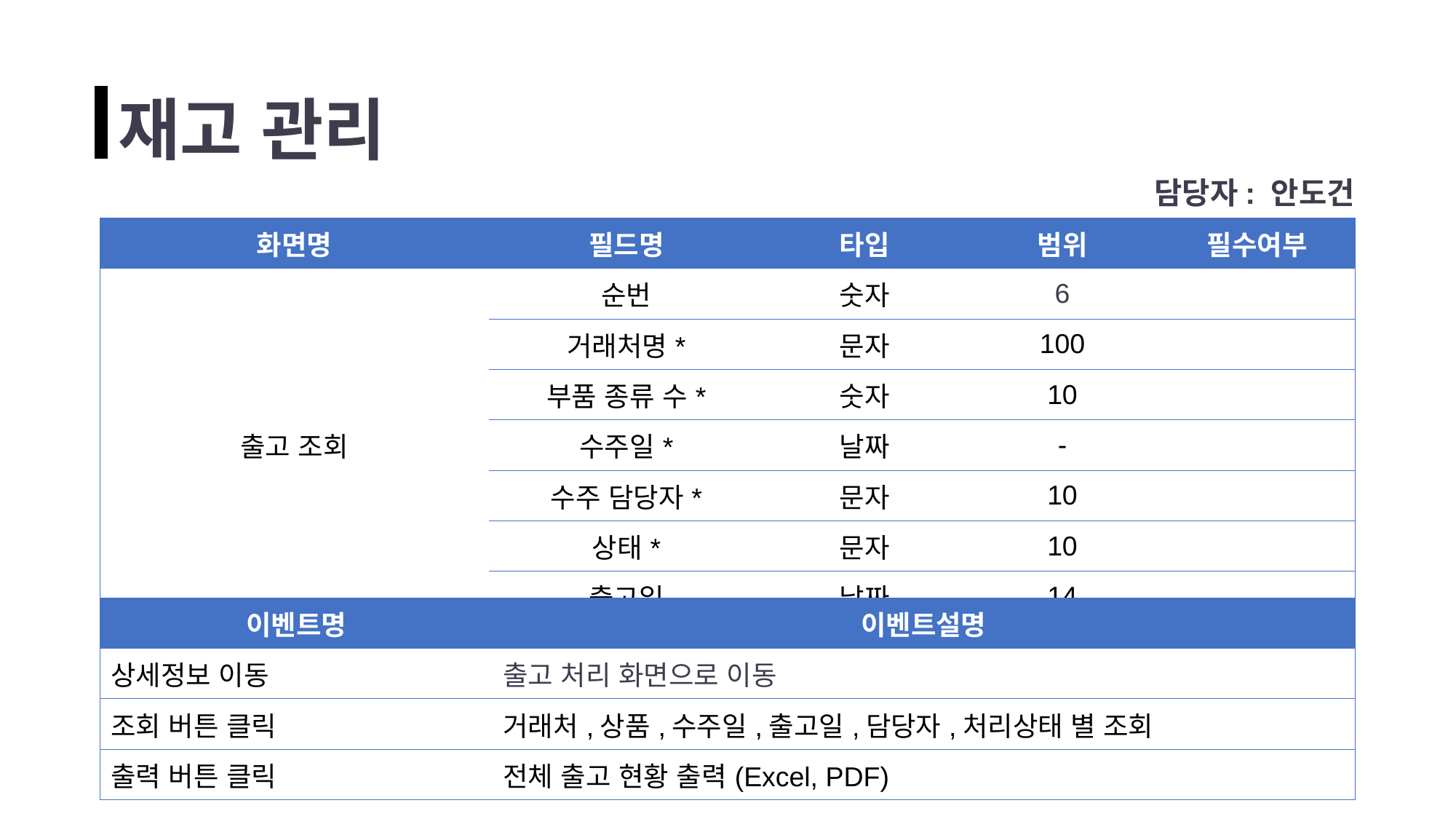

재고 관리

담당자: 안도건
| 화면명 | 필드명 | 타입 | 범위 | 필수여부 |
| --- | --- | --- | --- | --- |
| 출고 조회 | 순번 | 숫자 | 6 |  |
|  | 거래처명\* | 문자 | 100 |  |
|  | 부품 종류 수\* | 숫자 | 10 |  |
|  | 수주일\* | 날짜 | - |  |
|  | 수주 담당자\* | 문자 | 10 |  |
|  | 상태\* | 문자 | 10 |  |
|  | 출고일 | 날짜 | 14 |  |
| 이벤트명 | 이벤트설명 |
| --- | --- |
| 상세정보 이동 | 출고 처리 화면으로 이동 |
| 조회 버튼 클릭 | 거래처,상품,수주일,출고일,담당자,처리상태 별 조회 |
| 출력 버튼 클릭 | 전체 출고 현황 출력(Excel, PDF) |